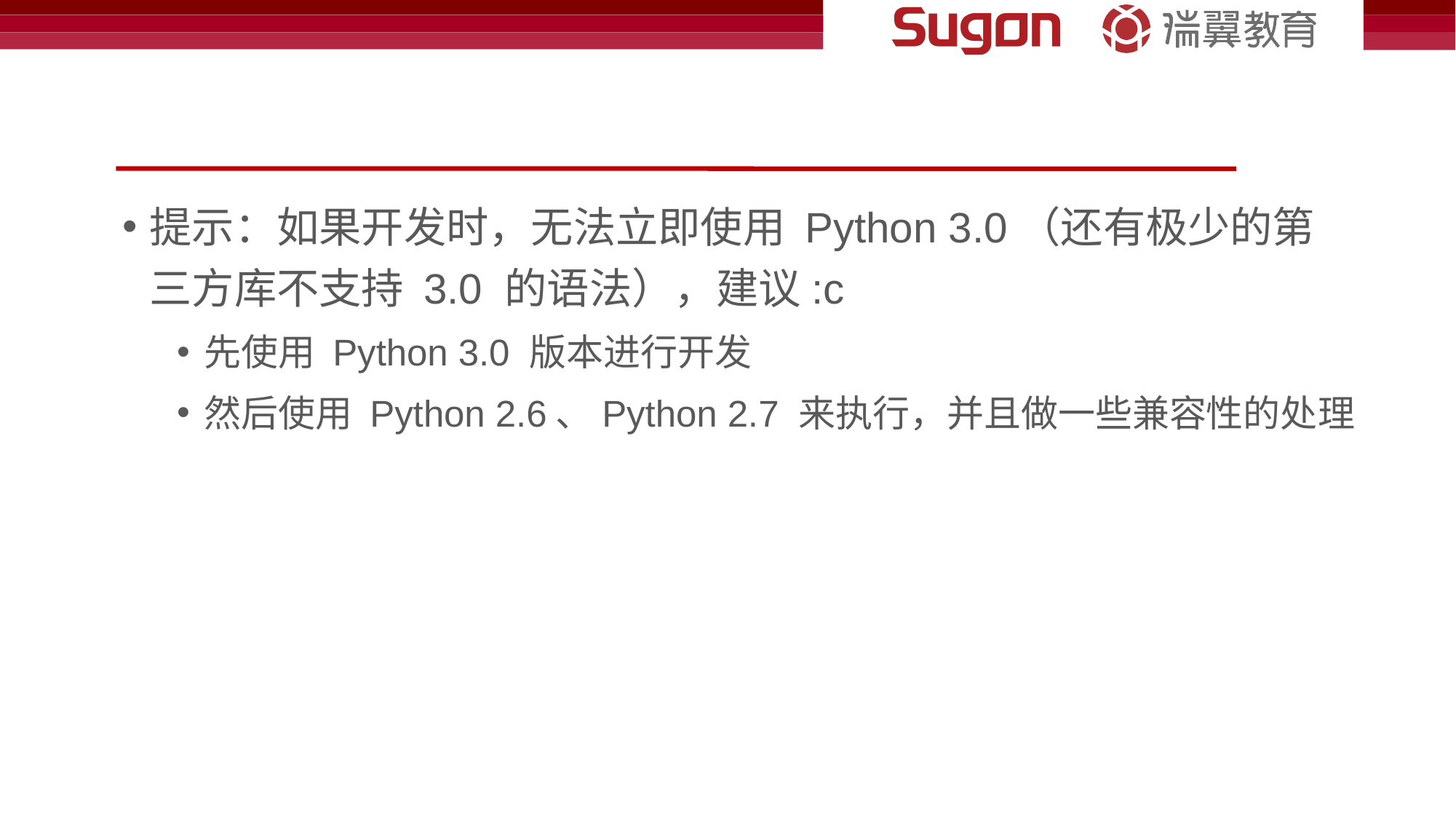

#
提示：如果开发时，无法立即使用 Python 3.0（还有极少的第三方库不支持 3.0 的语法），建议:c
先使用 Python 3.0 版本进行开发
然后使用 Python 2.6、Python 2.7 来执行，并且做一些兼容性的处理